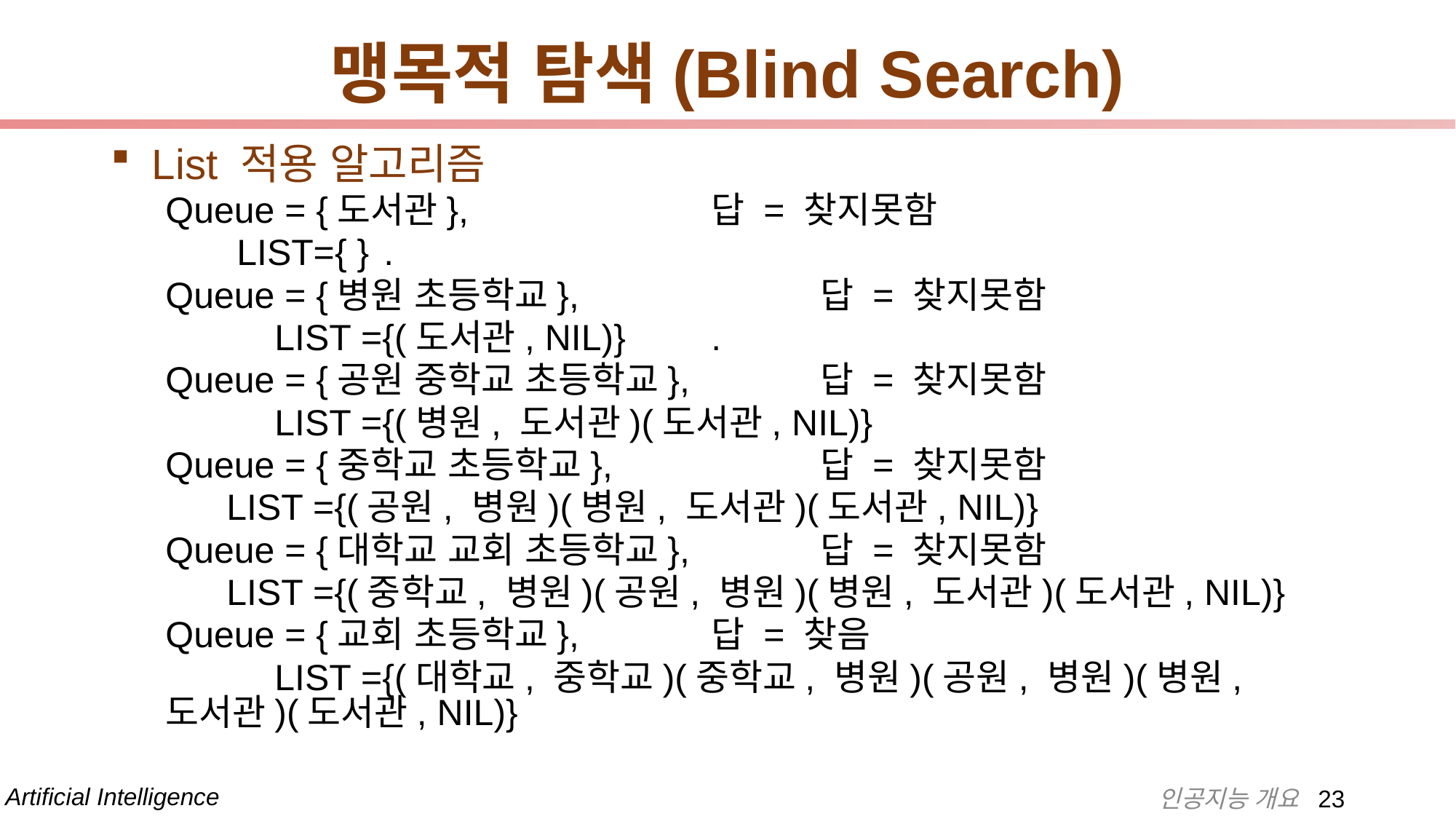

# 맹목적 탐색(Blind Search)
List 적용 알고리즘
Queue = {도서관}, 			답 = 찾지못함
       LIST={ }	.
Queue = {병원 초등학교}, 			답 = 찾지못함
	LIST ={(도서관, NIL)}	.
Queue = {공원 중학교 초등학교}, 		답 = 찾지못함
	LIST ={(병원, 도서관)(도서관, NIL)}
Queue = {중학교 초등학교}, 		답 = 찾지못함
      LIST ={(공원, 병원)(병원, 도서관)(도서관, NIL)}
Queue = {대학교 교회 초등학교}, 		답 = 찾지못함
      LIST ={(중학교, 병원)(공원, 병원)(병원, 도서관)(도서관, NIL)}
Queue = {교회 초등학교}, 		답 = 찾음
	LIST ={(대학교, 중학교)(중학교, 병원)(공원, 병원)(병원, 도서관)(도서관, NIL)}